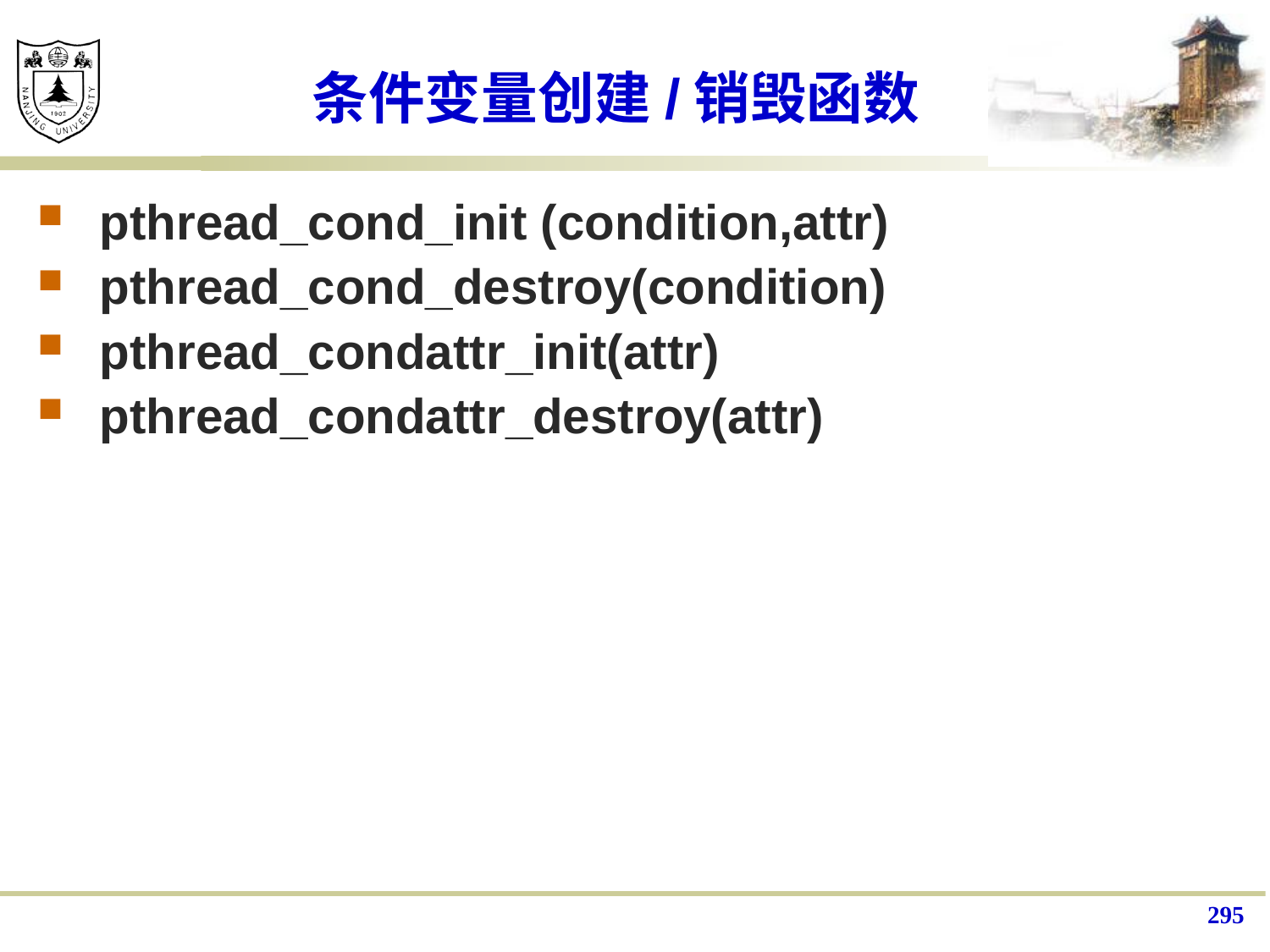

# 条件变量创建/销毁函数
pthread_cond_init (condition,attr)
pthread_cond_destroy(condition)
pthread_condattr_init(attr)
pthread_condattr_destroy(attr)
295